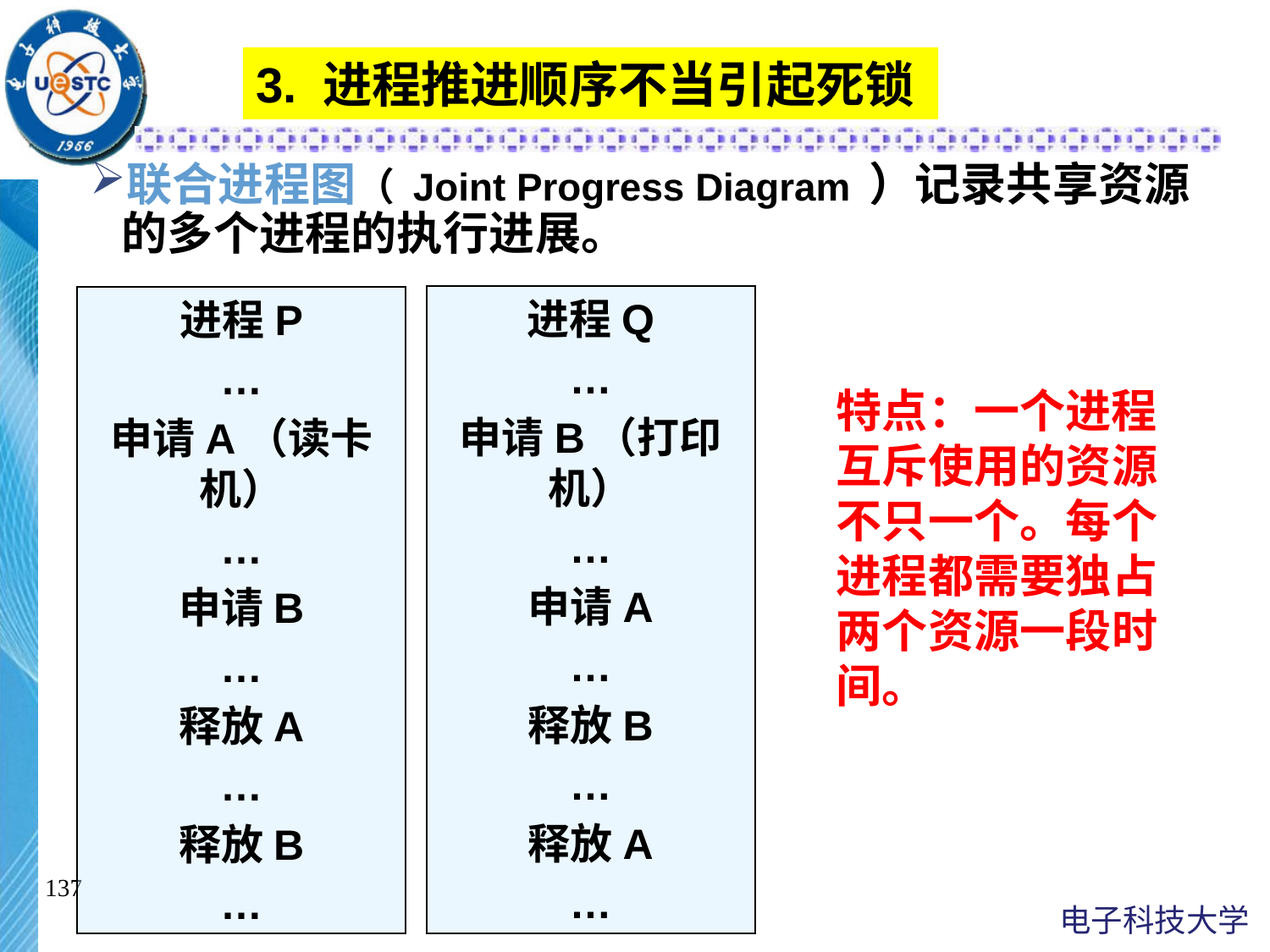

3. 进程推进顺序不当引起死锁
联合进程图（ Joint Progress Diagram ）记录共享资源的多个进程的执行进展。

进程Q
…
申请B（打印机）
…
申请A
…
释放B
…
释放A
…
进程P
…
申请A（读卡机）
…
申请B
…
释放A
…
释放B
…
特点：一个进程互斥使用的资源不只一个。每个进程都需要独占两个资源一段时间。
137